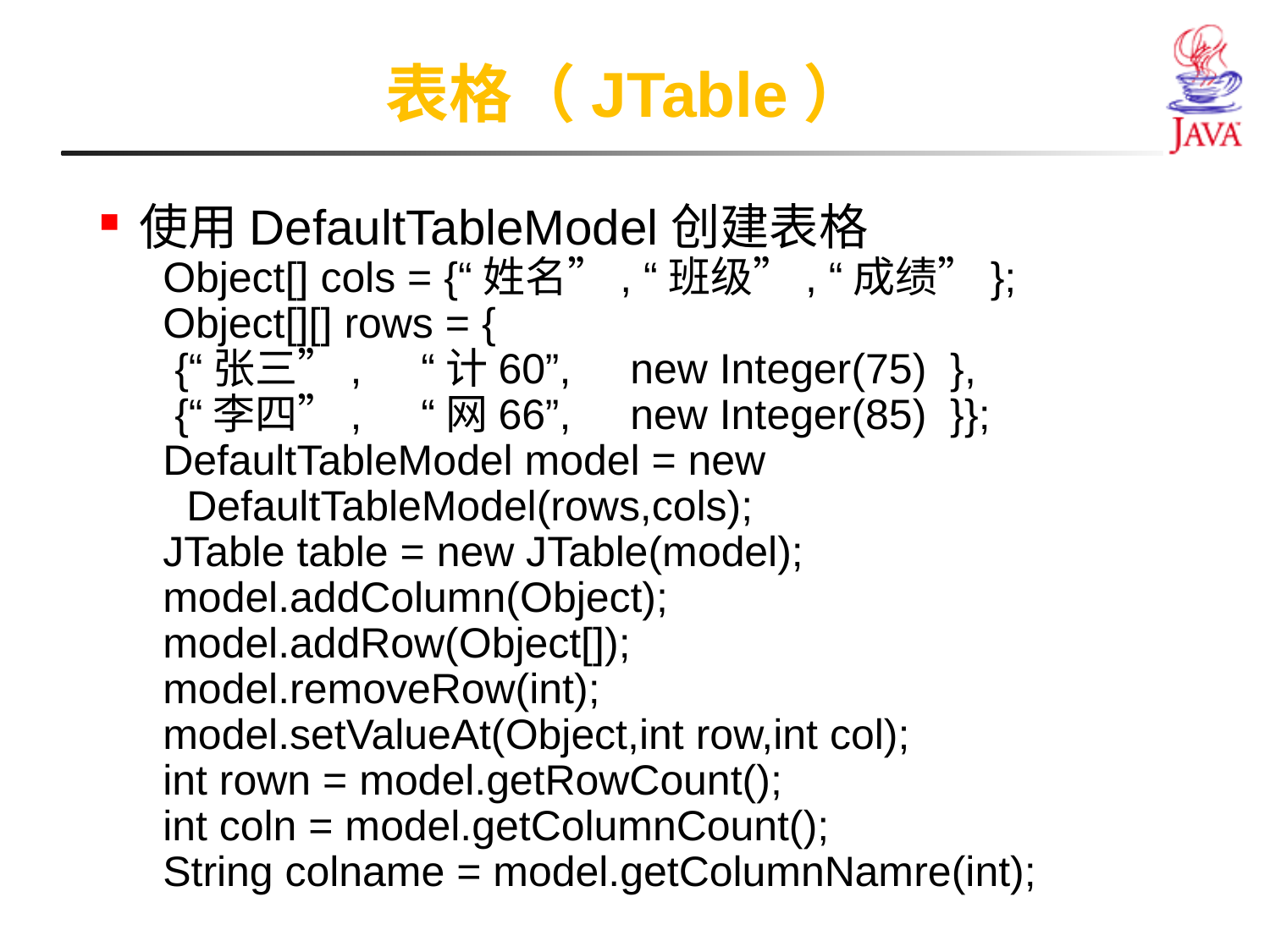

表格（JTable）
使用DefaultTableModel创建表格
Object[] cols = {“姓名”, “班级”, “成绩”};
Object[][] rows = {
 {“张三”,     “计60”,     new Integer(75)  },
 {“李四”,     “网66”,     new Integer(85)  }};
DefaultTableModel model = new
  DefaultTableModel(rows,cols);
JTable table = new JTable(model);
model.addColumn(Object);
model.addRow(Object[]);
model.removeRow(int);
model.setValueAt(Object,int row,int col);
int rown = model.getRowCount();
int coln = model.getColumnCount();
String colname = model.getColumnNamre(int);